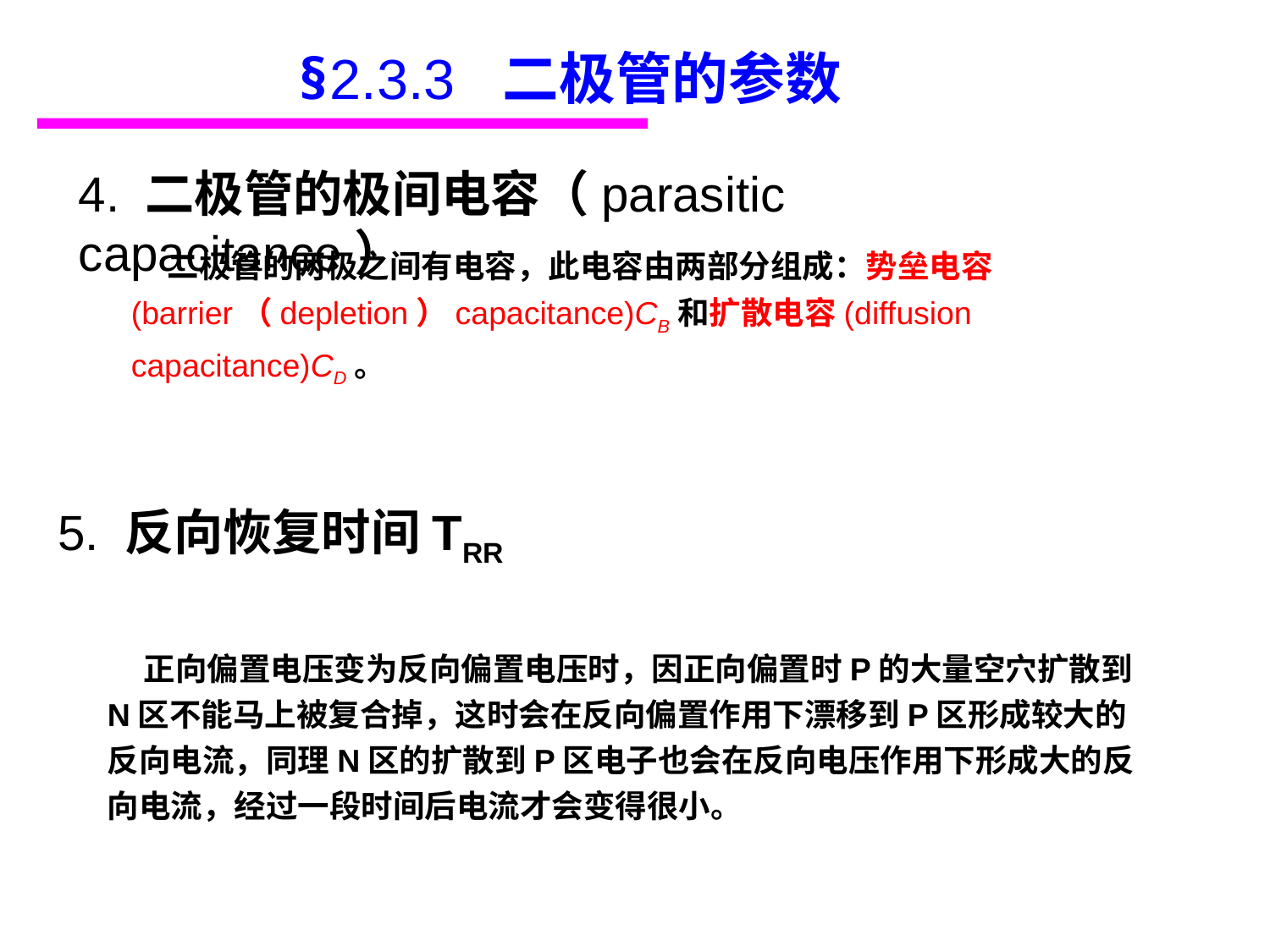

§2.3.3 二极管的参数

4. 二极管的极间电容（parasitic capacitance）
    二极管的两极之间有电容，此电容由两部分组成：势垒电容(barrier（depletion）capacitance)CB和扩散电容(diffusion capacitance)CD。
5. 反向恢复时间TRR
    正向偏置电压变为反向偏置电压时，因正向偏置时P的大量空穴扩散到N区不能马上被复合掉，这时会在反向偏置作用下漂移到P区形成较大的反向电流，同理N区的扩散到P区电子也会在反向电压作用下形成大的反向电流，经过一段时间后电流才会变得很小。